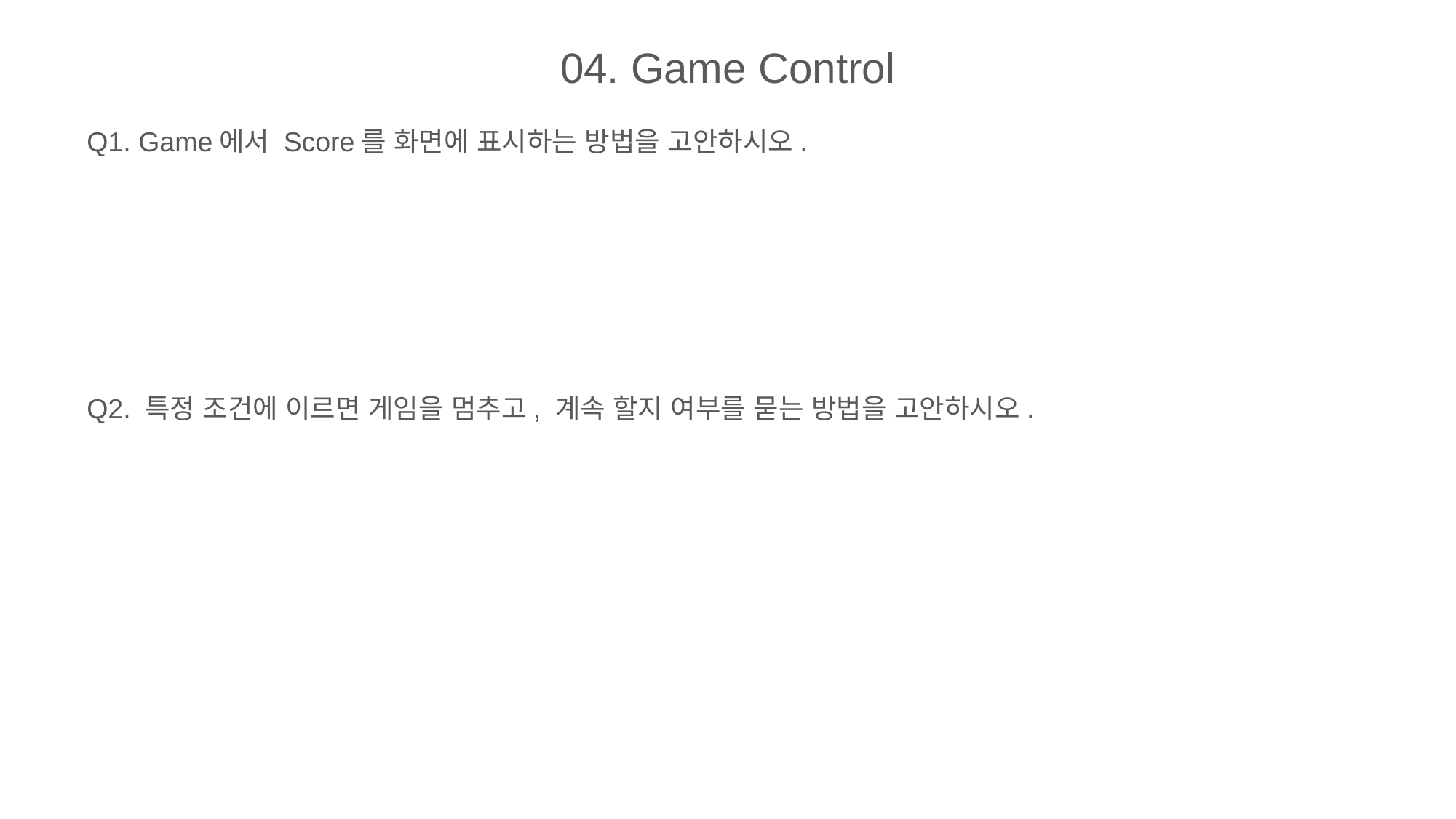

# 04. Game Control
Q1. Game에서 Score를 화면에 표시하는 방법을 고안하시오.

Q2. 특정 조건에 이르면 게임을 멈추고, 계속 할지 여부를 묻는 방법을 고안하시오.